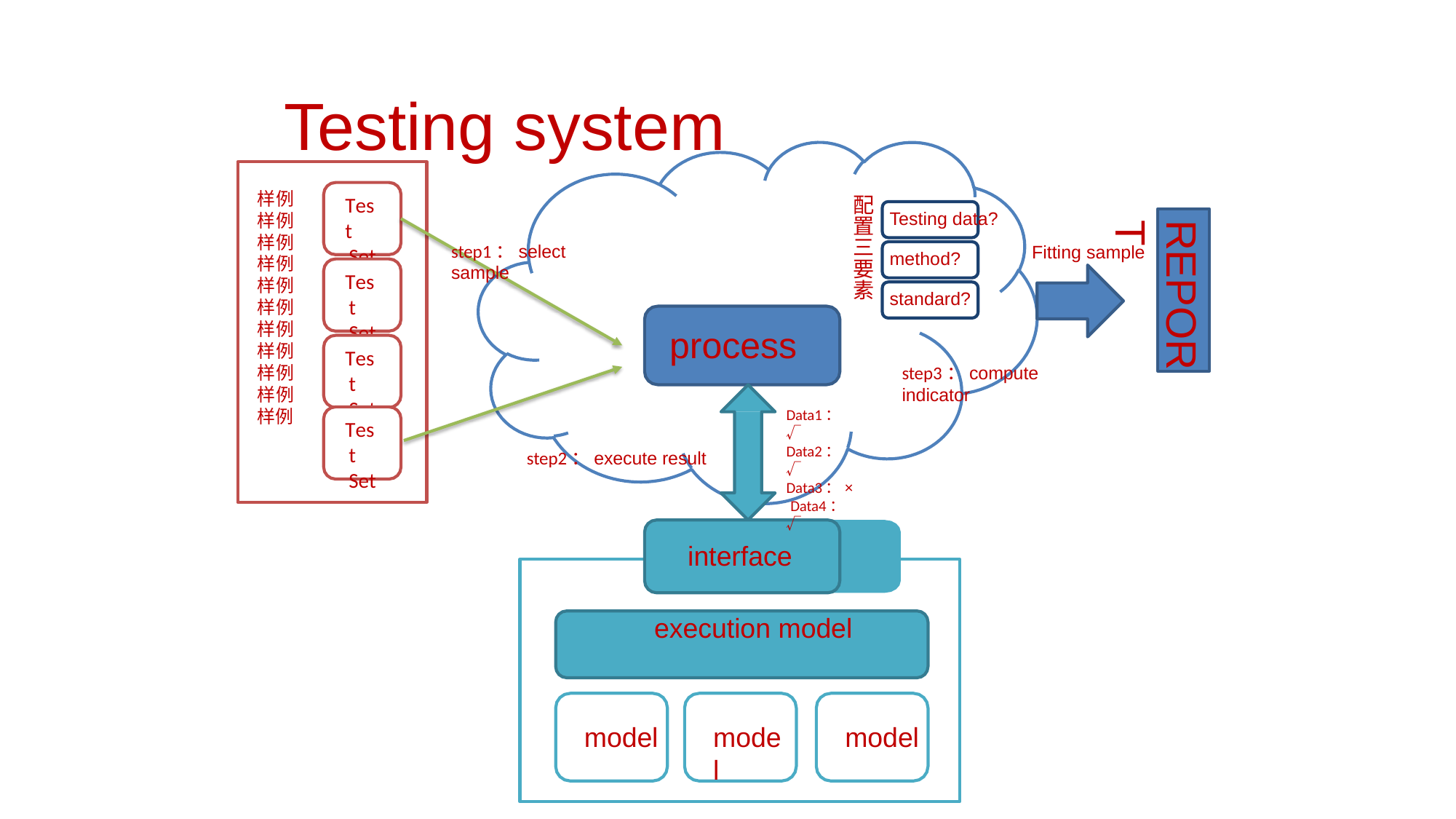

# Testing system

样例 样例 样例 样例 样例 样例 样例 样例 样例 样例 样例

配 置 三 要 素
Test
Set

Testing data?
REPORT

step1：select sample
Fitting sample

method?

Test  Set

standard?

process

Test  Set

step3：compute indicator

Data1：√  Data2：√  Data3：×  Data4：√

Test  Set

step2：execute result

interface

   execution model

model
model
model